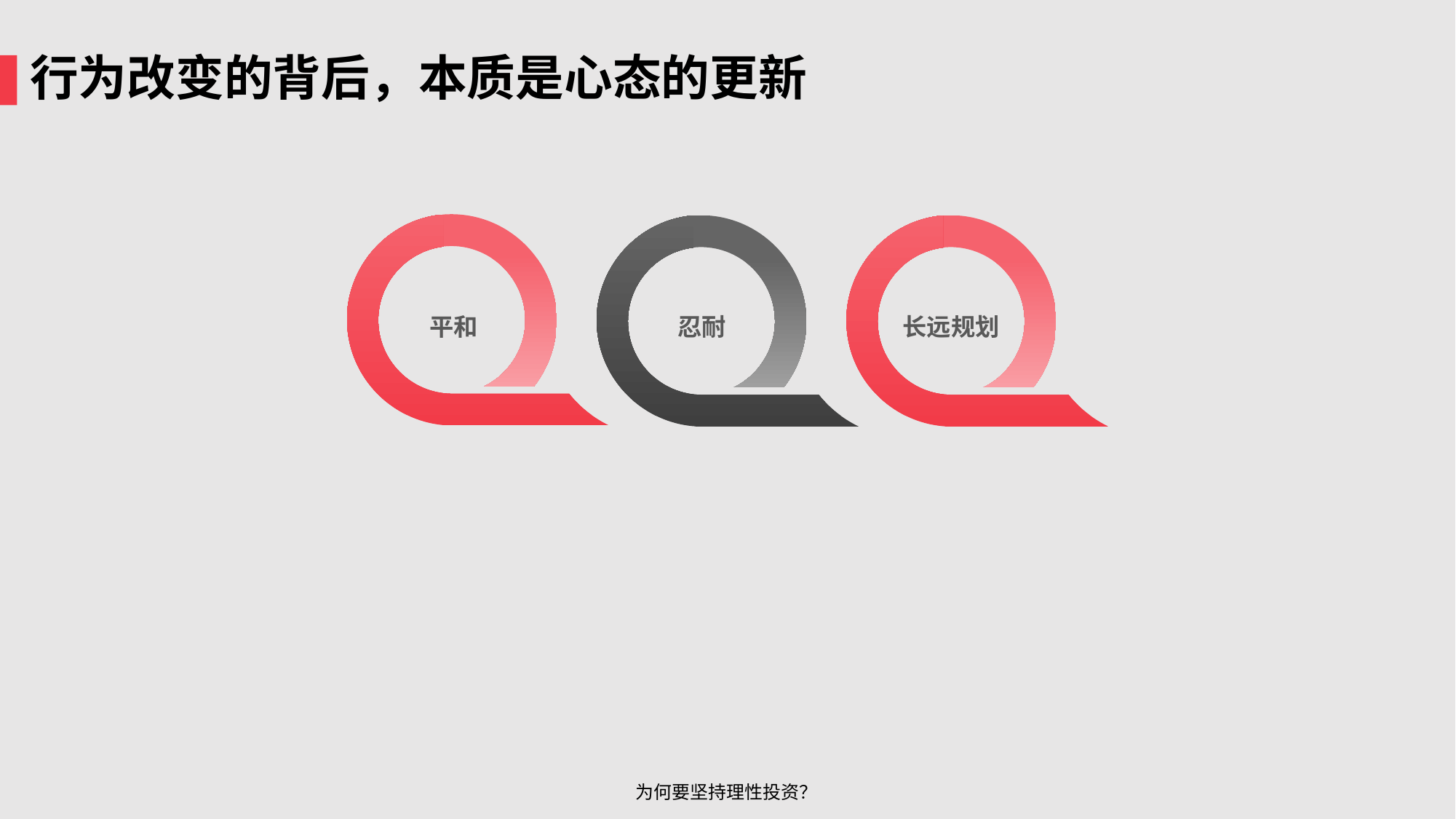

行为改变的背后，本质是心态的更新

平和

忍耐

长远规划

为何要坚持理性投资？